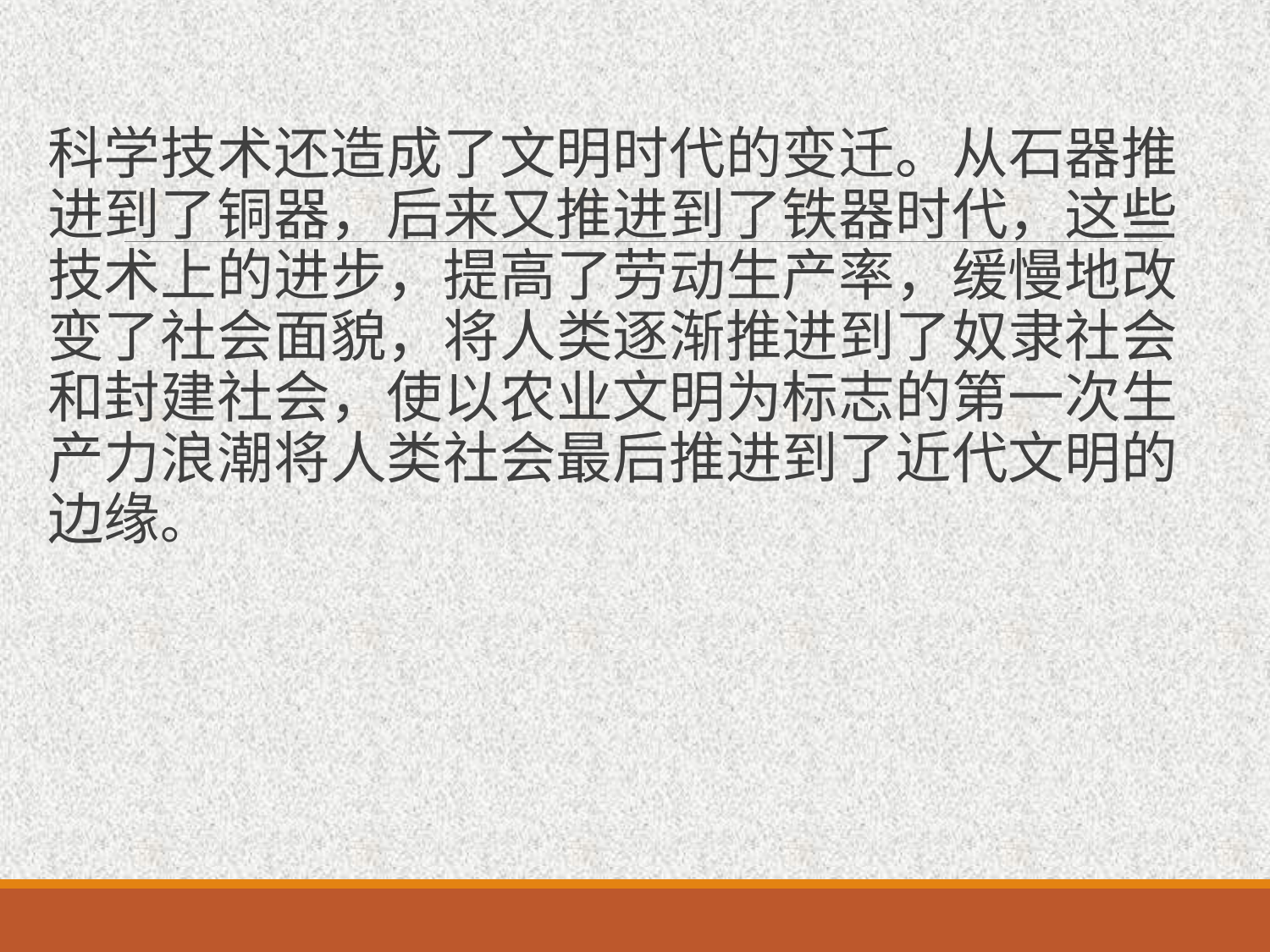

科学技术还造成了文明时代的变迁。从石器推进到了铜器，后来又推进到了铁器时代，这些技术上的进步，提高了劳动生产率，缓慢地改变了社会面貌，将人类逐渐推进到了奴隶社会和封建社会，使以农业文明为标志的第一次生产力浪潮将人类社会最后推进到了近代文明的边缘。